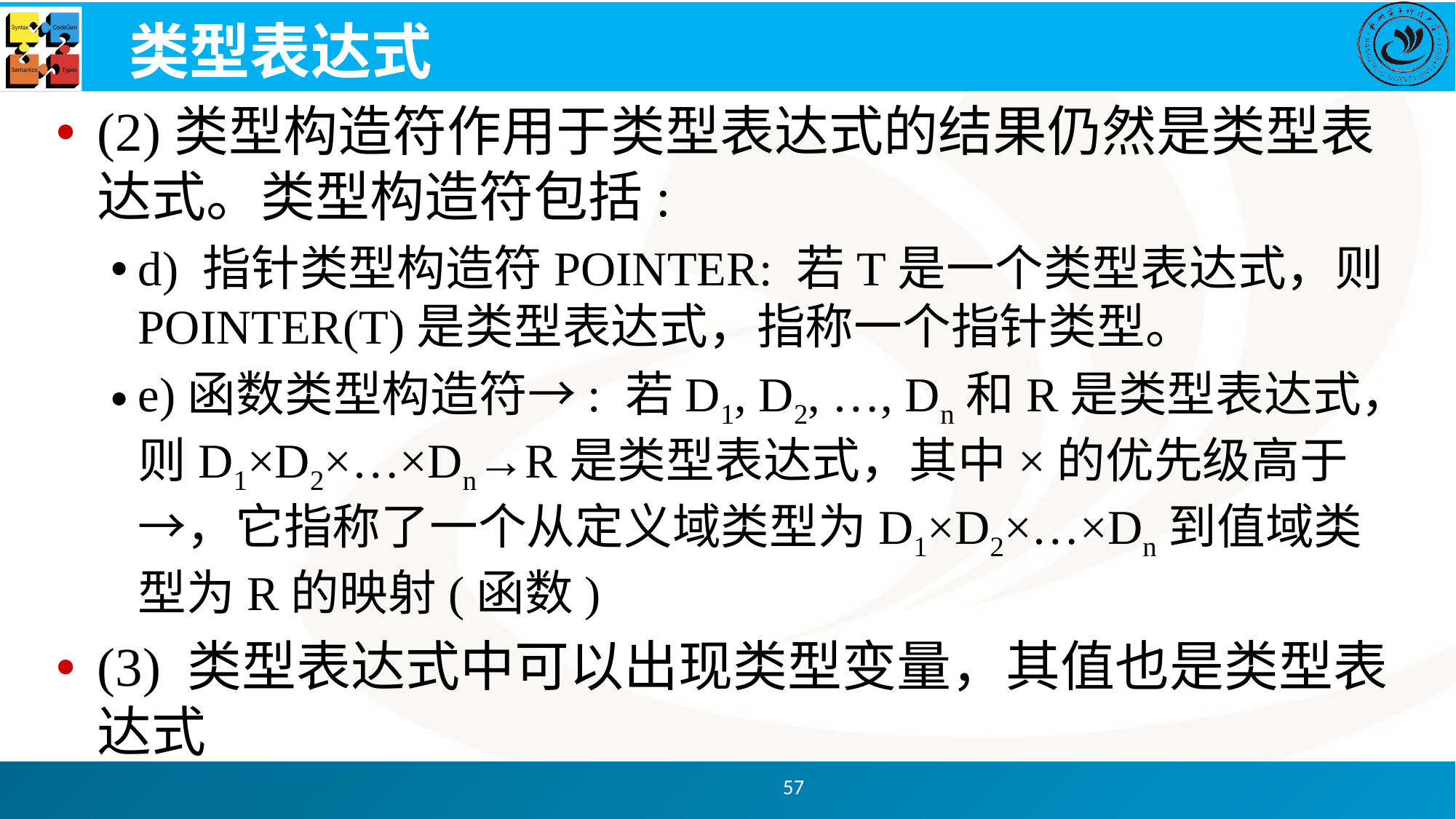

# 类型表达式
(2)类型构造符作用于类型表达式的结果仍然是类型表达式。类型构造符包括:
d) 指针类型构造符POINTER: 若T是一个类型表达式，则POINTER(T)是类型表达式，指称一个指针类型。
e)函数类型构造符→: 若D1, D2, …, Dn和R是类型表达式，则D1×D2×…×Dn→R是类型表达式，其中×的优先级高于→，它指称了一个从定义域类型为D1×D2×…×Dn到值域类型为R的映射(函数)
(3) 类型表达式中可以出现类型变量，其值也是类型表达式
57